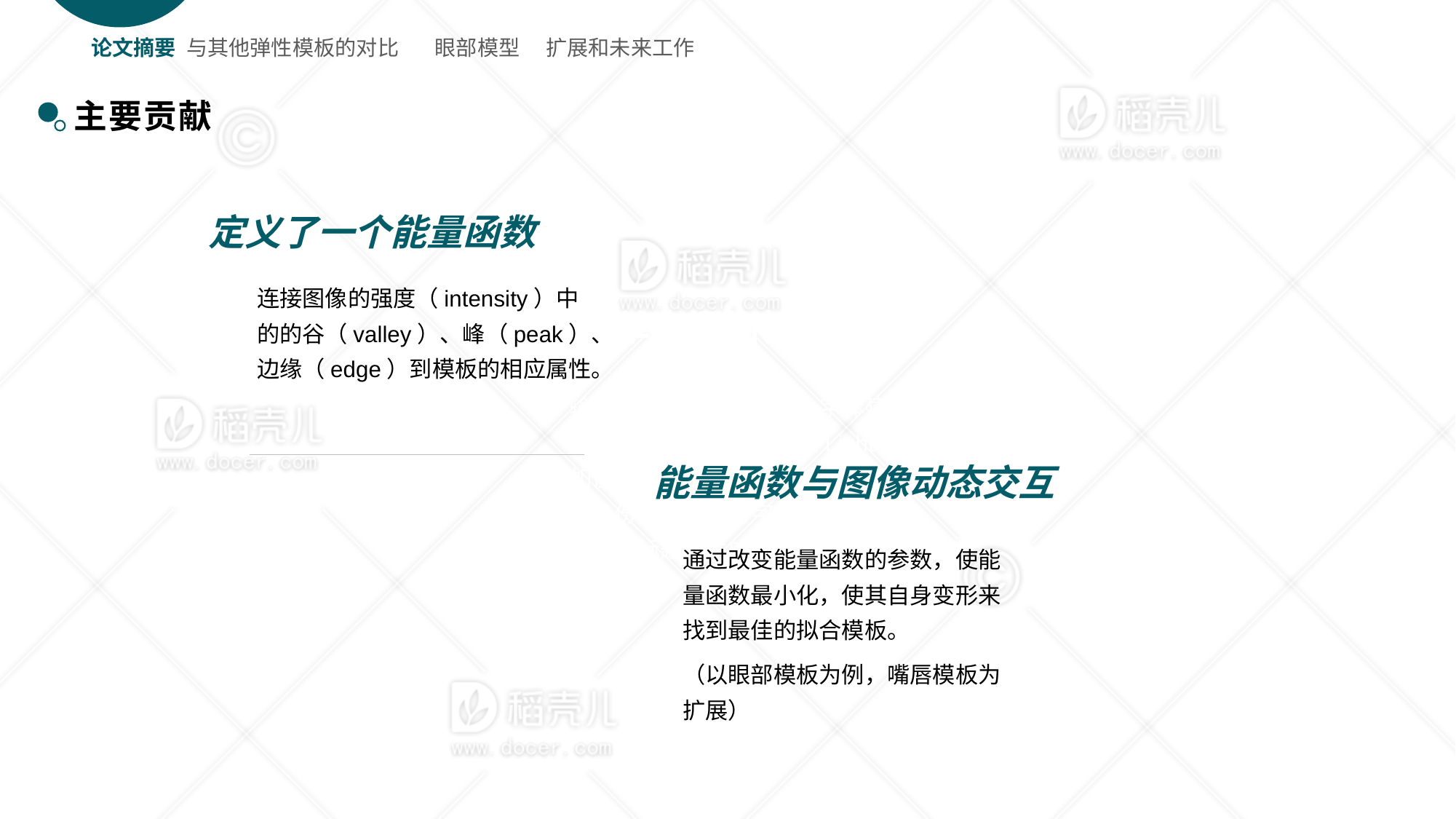

论文摘要
与其他弹性模板的对比
眼部模型
扩展和未来工作
主要贡献

定义了一个能量函数
连接图像的强度（intensity）中的的谷（valley）、峰（peak）、边缘（edge）到模板的相应属性。
单击添加标题
输入与标题相关的描述，字体建议为微软雅黑或微软雅黑Light，如使用特殊字体，建议将PPT另存备份一份，并将字体转为矢量。输入与标题相关的描述。
能量函数与图像动态交互
通过改变能量函数的参数，使能量函数最小化，使其自身变形来找到最佳的拟合模板。
（以眼部模板为例，嘴唇模板为扩展）